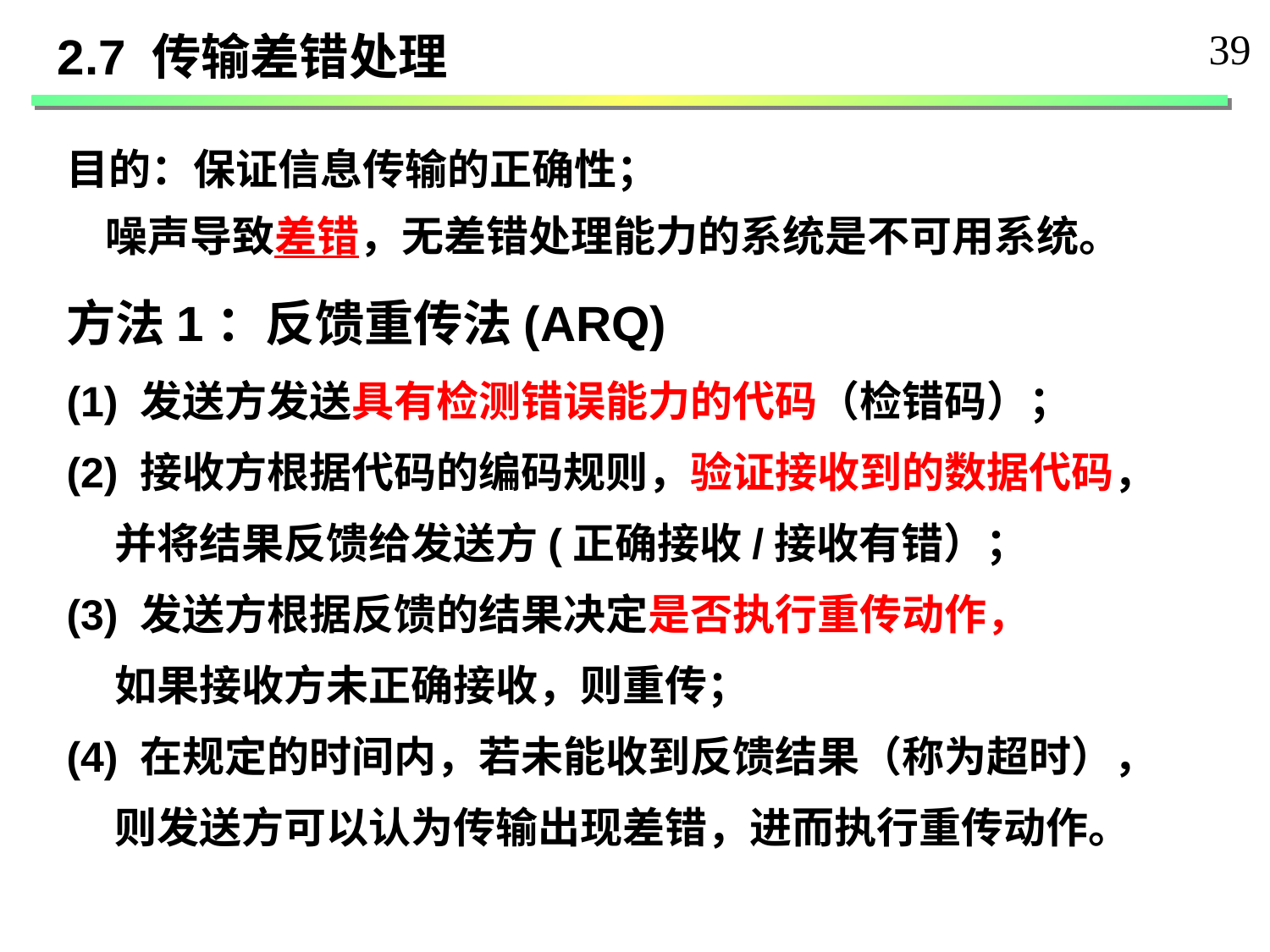

39
2.7 传输差错处理

目的：保证信息传输的正确性；
   噪声导致差错，无差错处理能力的系统是不可用系统。
方法1：反馈重传法(ARQ)
(1) 发送方发送具有检测错误能力的代码（检错码）；
(2) 接收方根据代码的编码规则，验证接收到的数据代码，
    并将结果反馈给发送方(正确接收/接收有错）；
(3) 发送方根据反馈的结果决定是否执行重传动作，
    如果接收方未正确接收，则重传；
(4) 在规定的时间内，若未能收到反馈结果（称为超时），
    则发送方可以认为传输出现差错，进而执行重传动作。